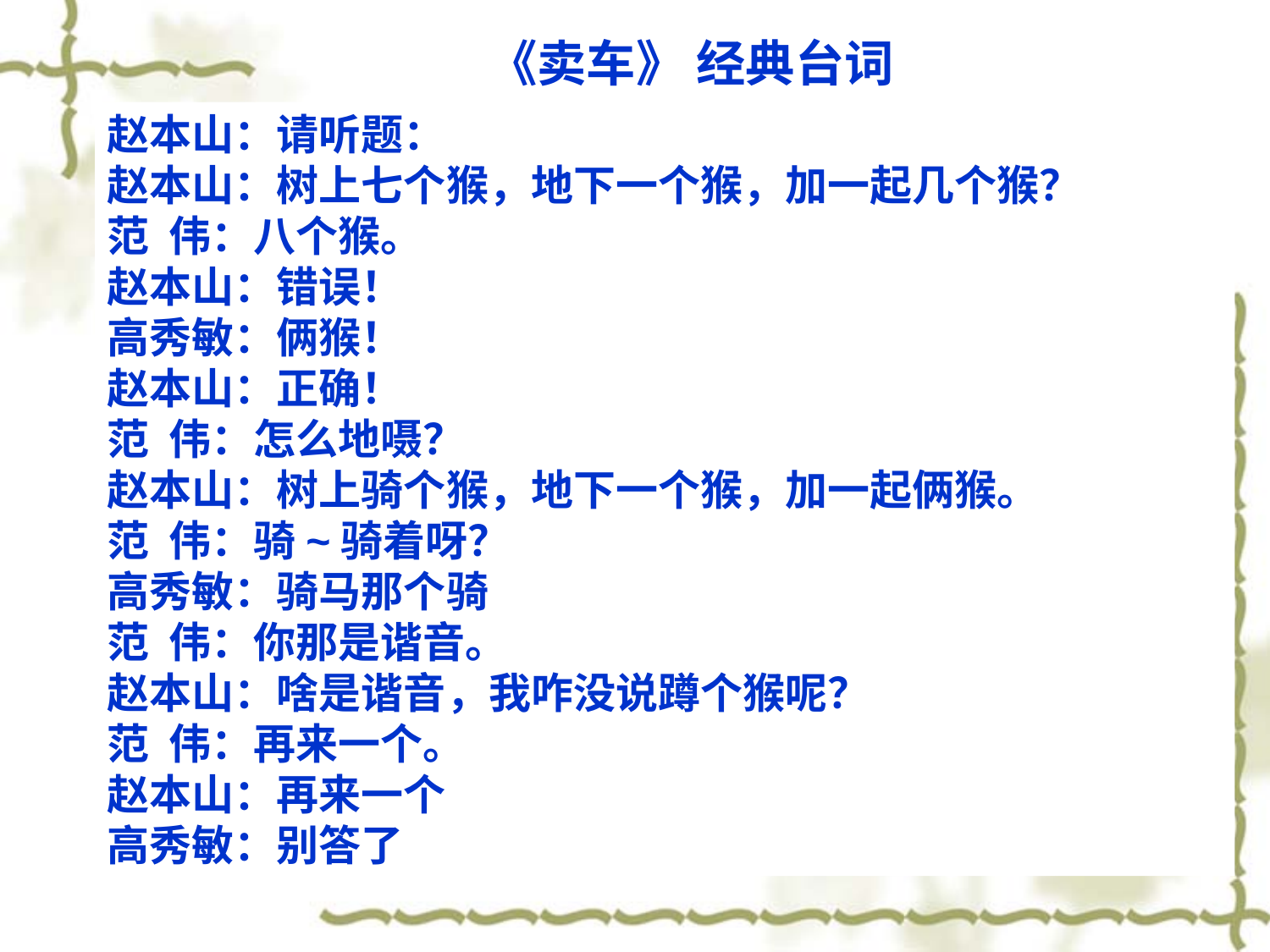

《卖车》 经典台词
赵本山：请听题：
赵本山：树上七个猴，地下一个猴，加一起几个猴？
范  伟：八个猴。
赵本山：错误！
高秀敏：俩猴！
赵本山：正确！
范  伟：怎么地嗫？
赵本山：树上骑个猴，地下一个猴，加一起俩猴。
范  伟：骑~骑着呀？
高秀敏：骑马那个骑
范  伟：你那是谐音。
赵本山：啥是谐音，我咋没说蹲个猴呢？
范  伟：再来一个。
赵本山：再来一个
高秀敏：别答了
6